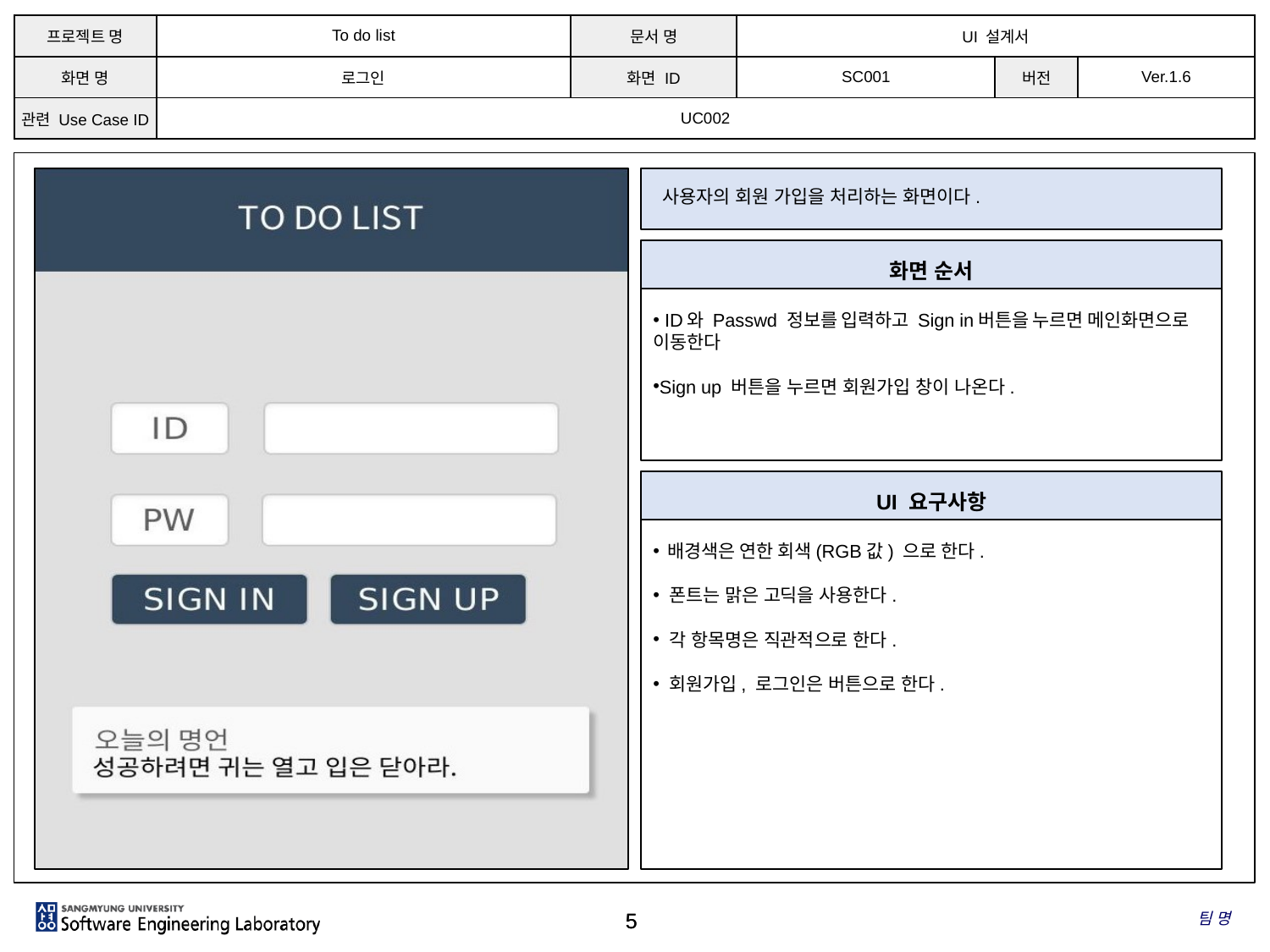

| 프로젝트 명 | To do list | 문서 명 | UI 설계서 |  |  |
| --- | --- | --- | --- | --- | --- |
| 화면 명 | 로그인 | 화면 ID | SC001 | 버전 | Ver.1.6 |
| 관련 Use Case ID | UC002 |  |  |  |  |

 사용자의 회원 가입을 처리하는 화면이다.

화면 순서
 ID와 Passwd 정보를 입력하고 Sign in버튼을 누르면 메인화면으로
이동한다

Sign up 버튼을 누르면 회원가입 창이 나온다.

UI 요구사항
 배경색은 연한 회색(RGB값) 으로 한다.

 폰트는 맑은 고딕을 사용한다.

 각 항목명은 직관적으로 한다.

 회원가입, 로그인은 버튼으로 한다.

# 팀 명